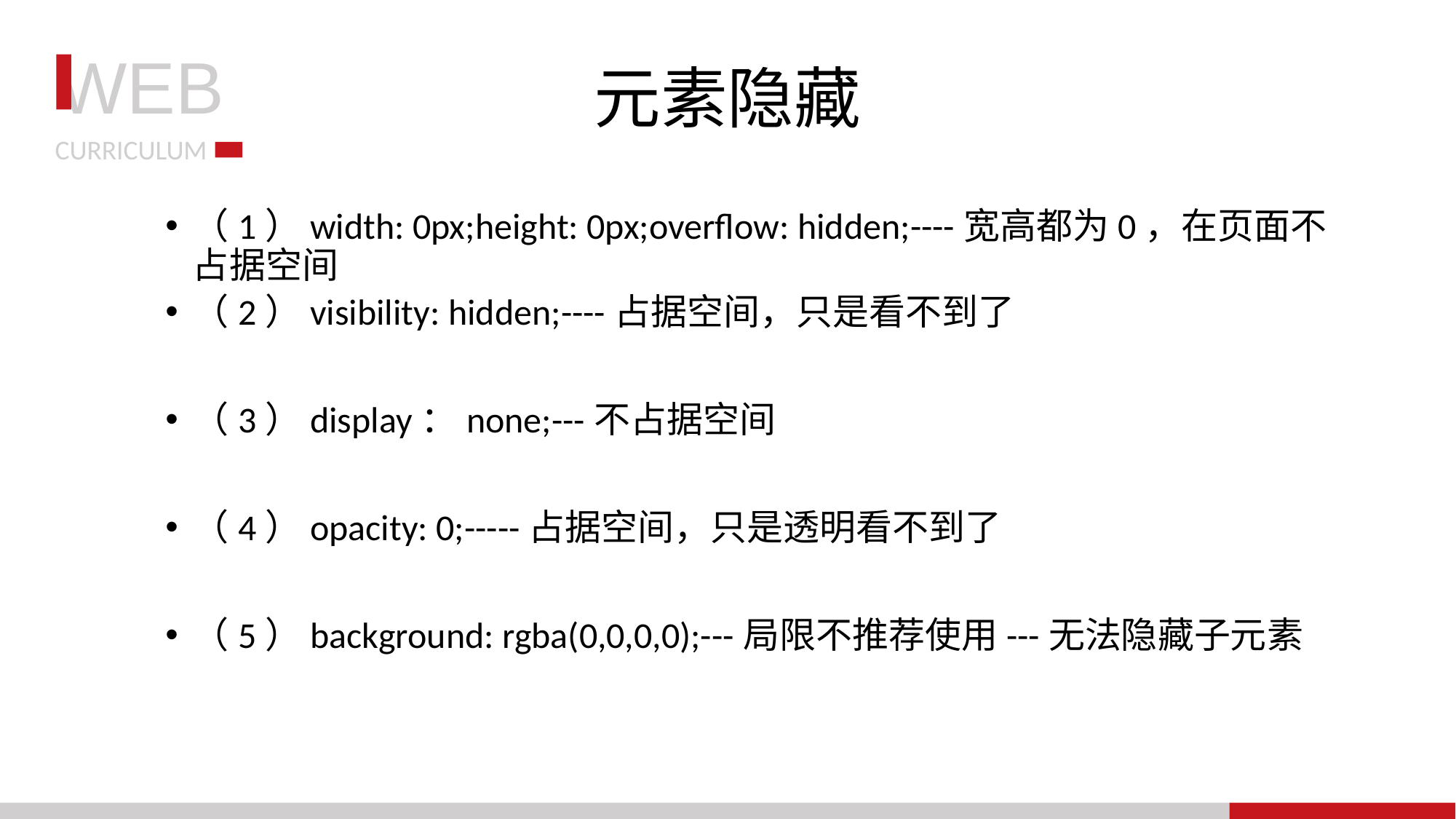

# 元素隐藏
（1）width: 0px;height: 0px;overflow: hidden;----宽高都为0，在页面不占据空间
（2）visibility: hidden;----占据空间，只是看不到了

（3）display：none;---不占据空间

（4）opacity: 0;-----占据空间，只是透明看不到了

（5）background: rgba(0,0,0,0);---局限不推荐使用---无法隐藏子元素